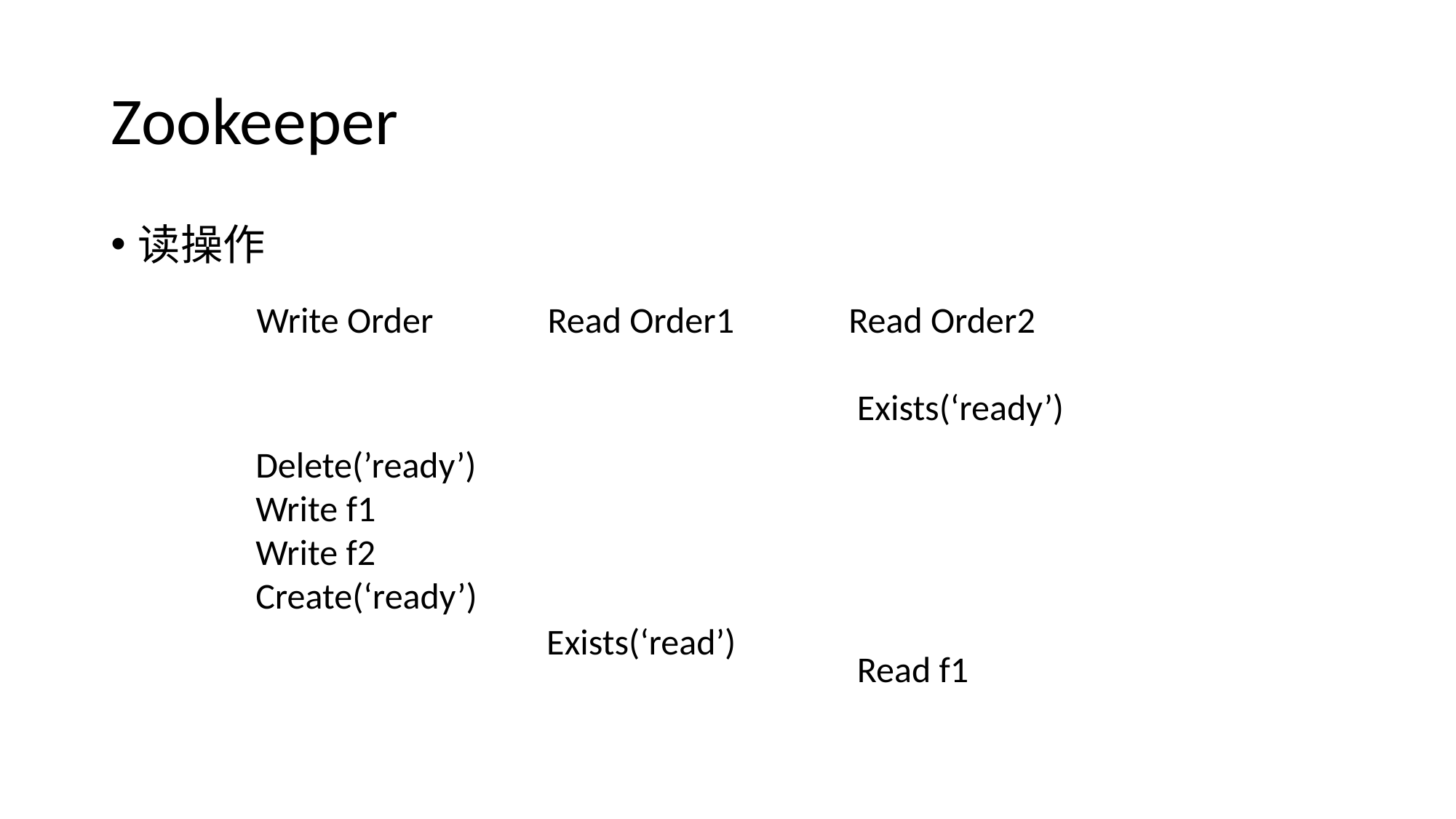

# Zookeeper
读操作

Read Order1
Read Order2
Write Order
Exists(‘ready’)

Read f1
Delete(’ready’)
Write f1
Write f2
Create(‘ready’)

Exists(‘read’)